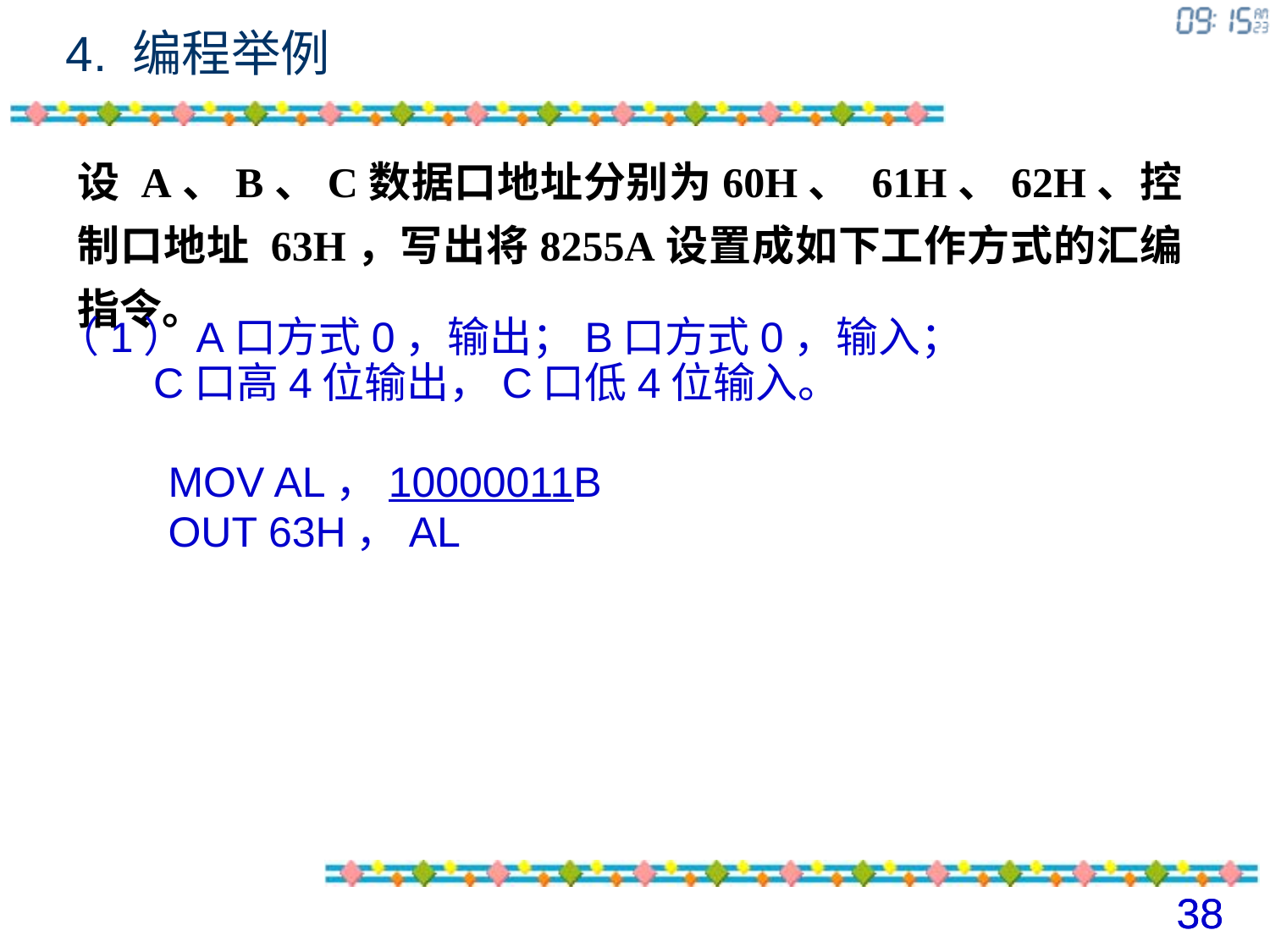

# 4. 编程举例
设 A、B、C数据口地址分别为60H、 61H、62H、控制口地址 63H，写出将8255A设置成如下工作方式的汇编指令。
（1）A口方式0，输出；B口方式0，输入；
         C口高4位输出，C口低4位输入。
MOV AL，10000011B
OUT 63H，AL